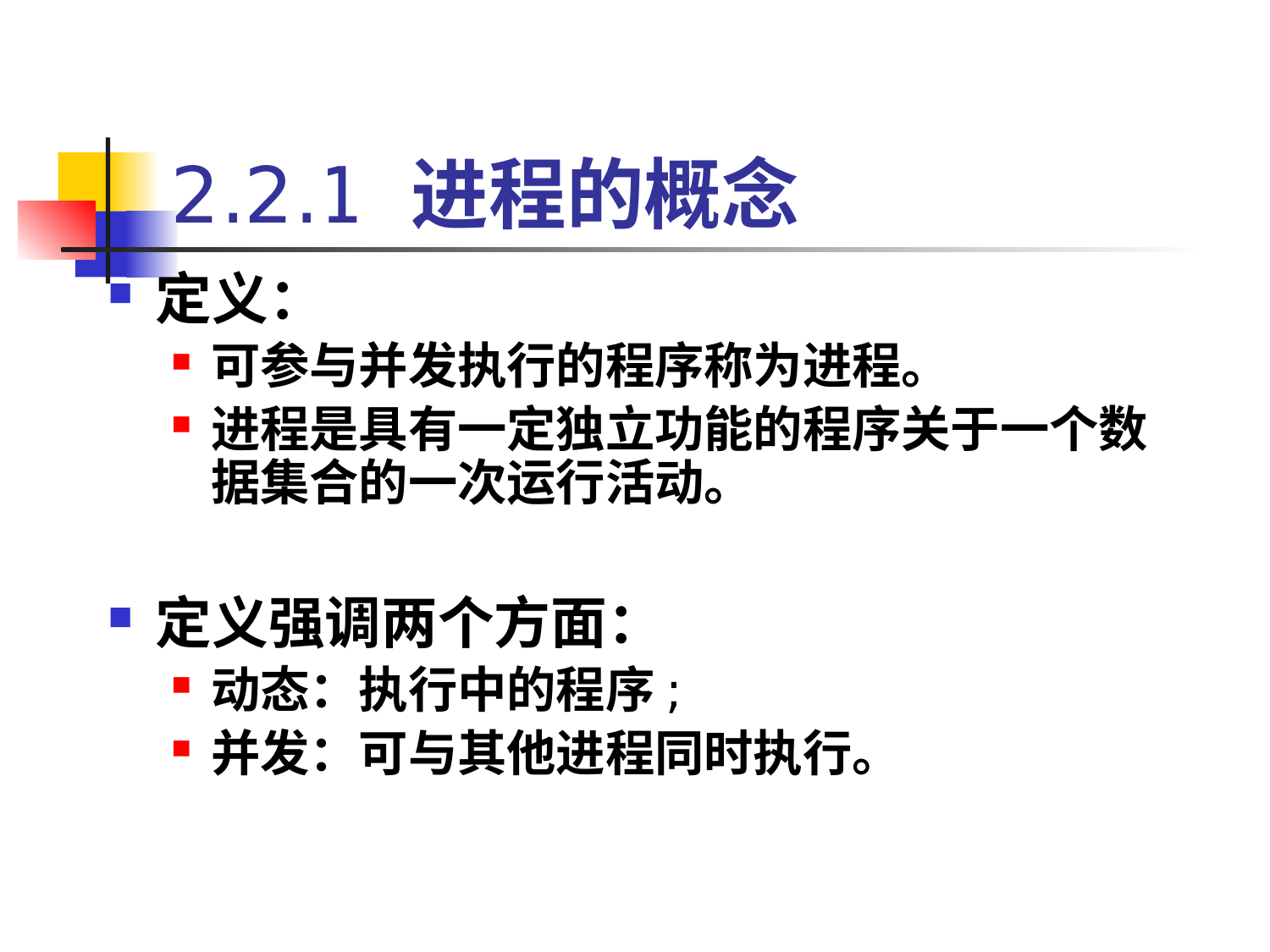

# 2.2.1 进程的概念
定义：
可参与并发执行的程序称为进程。
进程是具有一定独立功能的程序关于一个数据集合的一次运行活动。

定义强调两个方面：
动态：执行中的程序;
并发：可与其他进程同时执行。